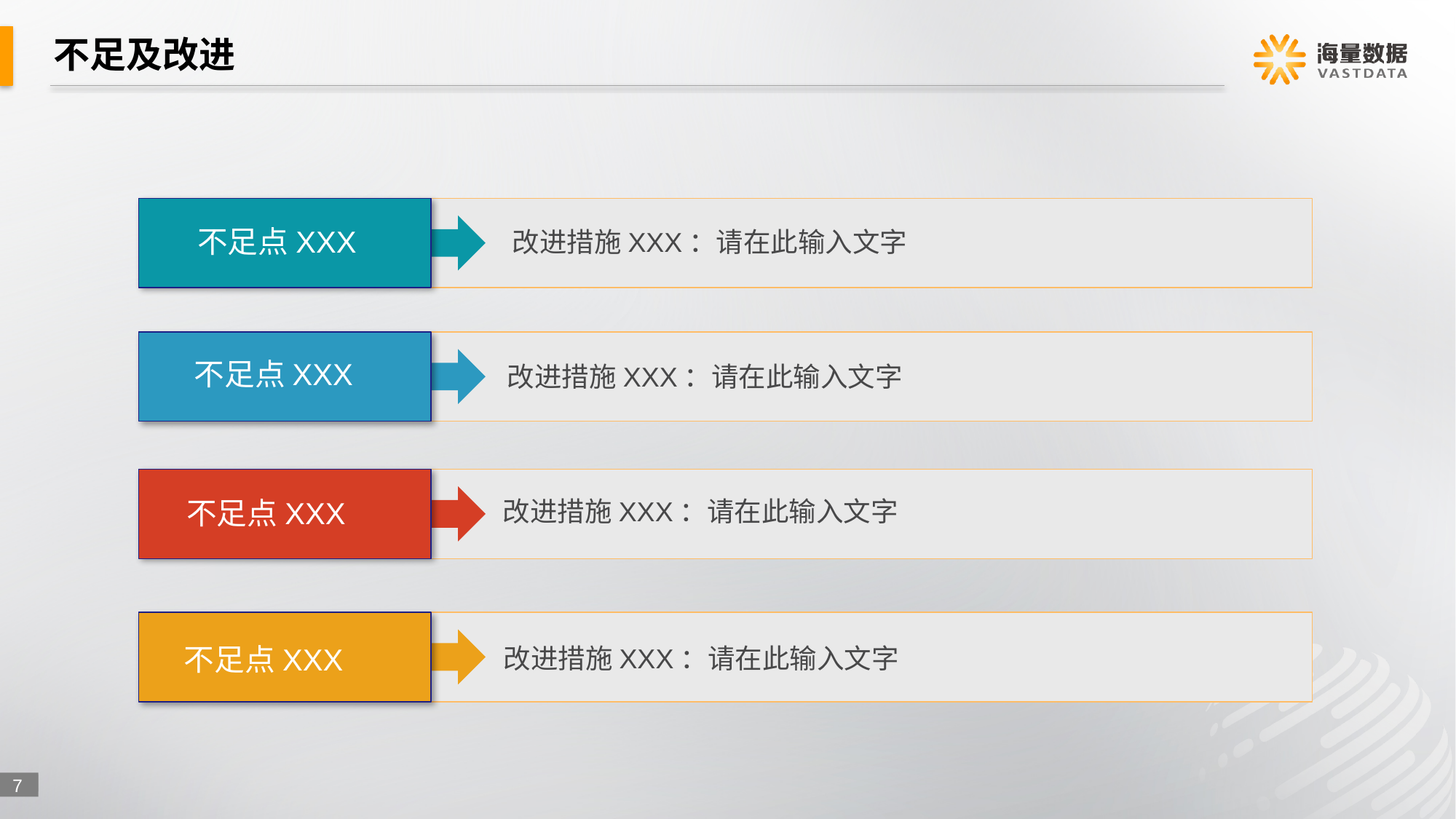

# 不足及改进

不足点XXX
改进措施XXX：请在此输入文字

不足点XXX
改进措施XXX：请在此输入文字

不足点XXX
改进措施XXX：请在此输入文字

不足点XXX
改进措施XXX：请在此输入文字